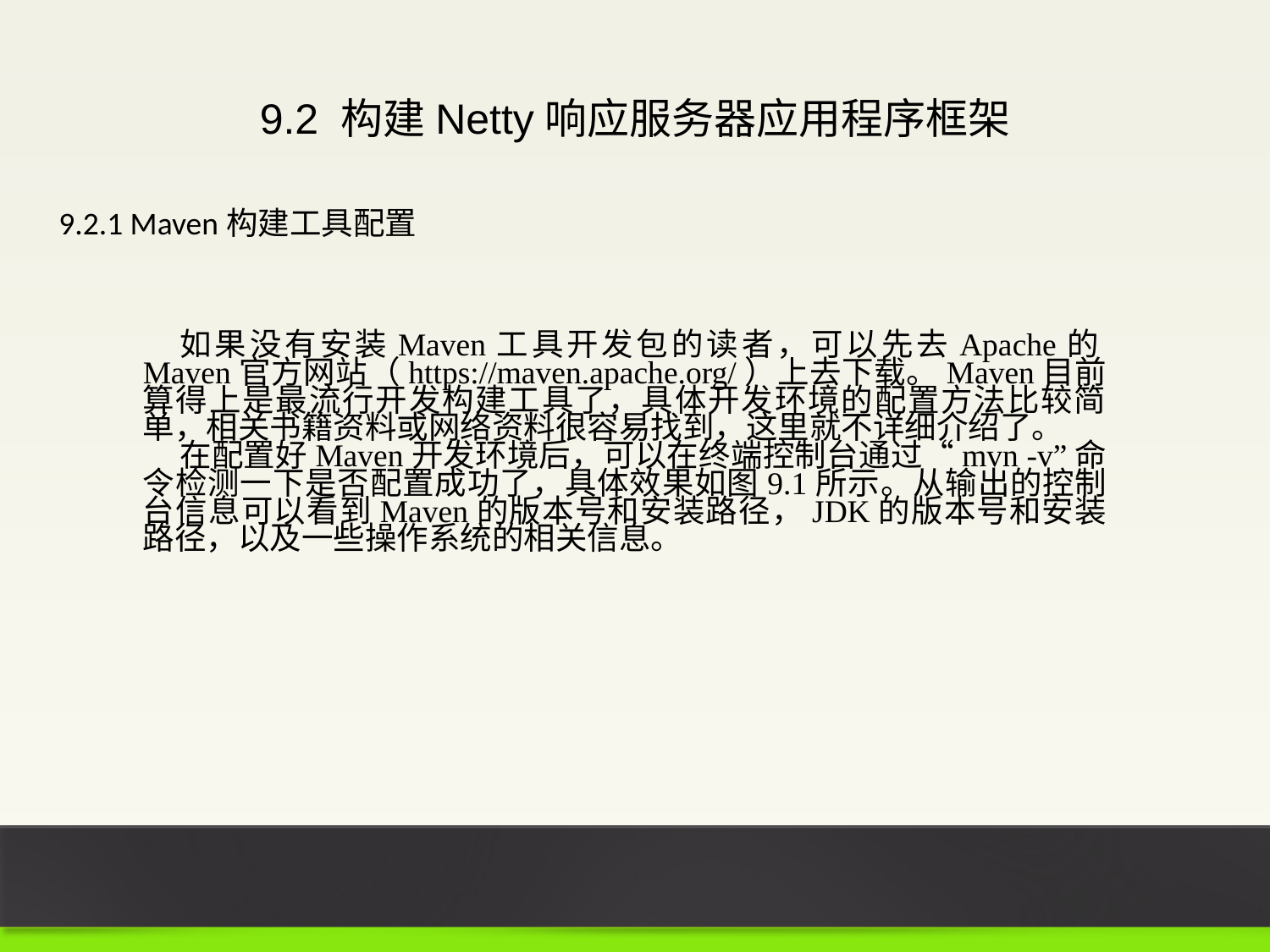

9.2 构建Netty响应服务器应用程序框架
9.2.1 Maven构建工具配置
如果没有安装Maven工具开发包的读者，可以先去Apache的Maven官方网站（https://maven.apache.org/）上去下载。Maven目前算得上是最流行开发构建工具了，具体开发环境的配置方法比较简单，相关书籍资料或网络资料很容易找到，这里就不详细介绍了。
在配置好Maven开发环境后，可以在终端控制台通过“mvn -v”命令检测一下是否配置成功了，具体效果如图9.1所示。从输出的控制台信息可以看到Maven的版本号和安装路径，JDK的版本号和安装路径，以及一些操作系统的相关信息。